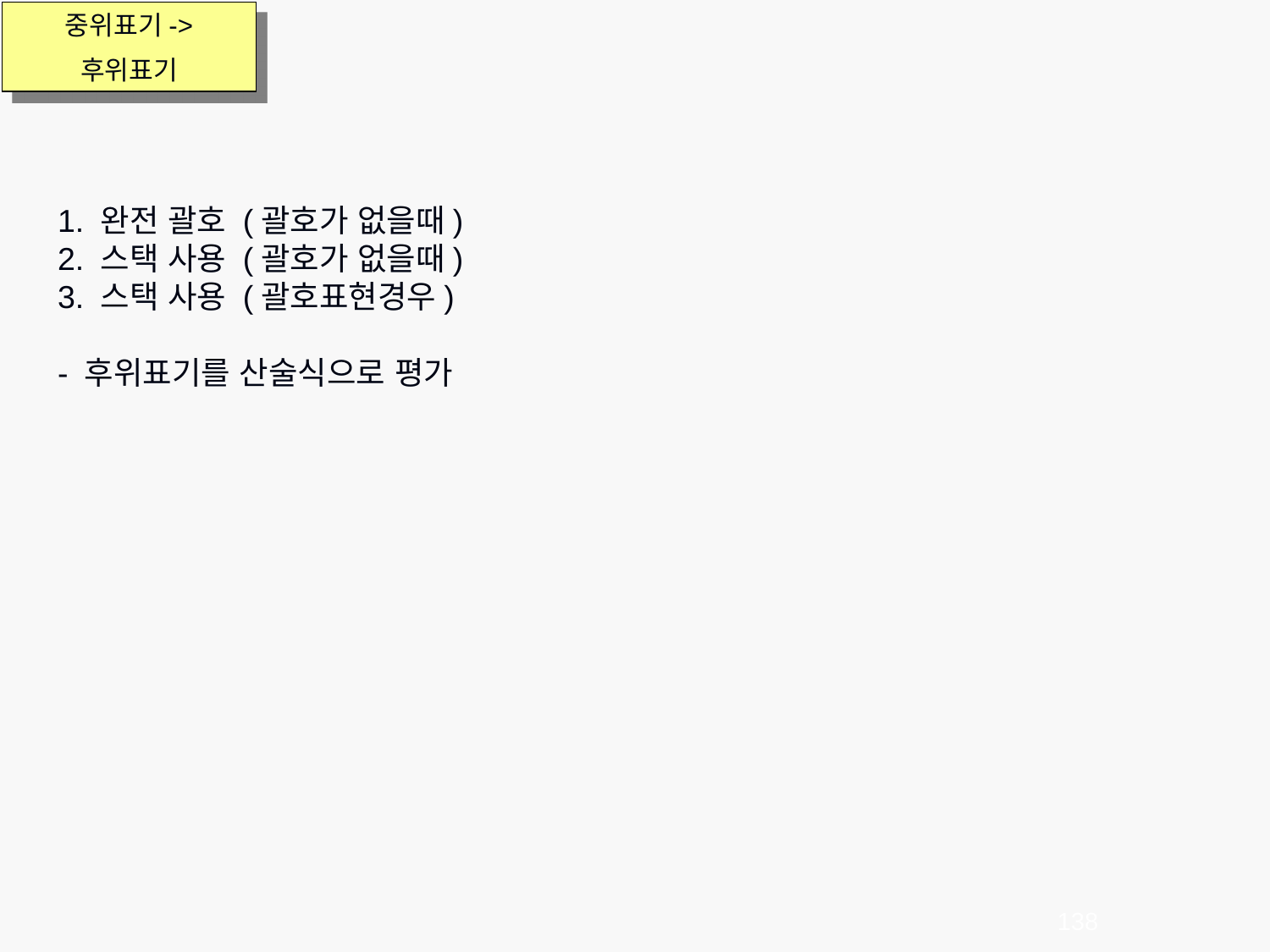

중위표기->
후위표기
1. 완전 괄호 (괄호가 없을때)
2. 스택 사용 (괄호가 없을때)
3. 스택 사용 (괄호표현경우)

- 후위표기를 산술식으로 평가

138